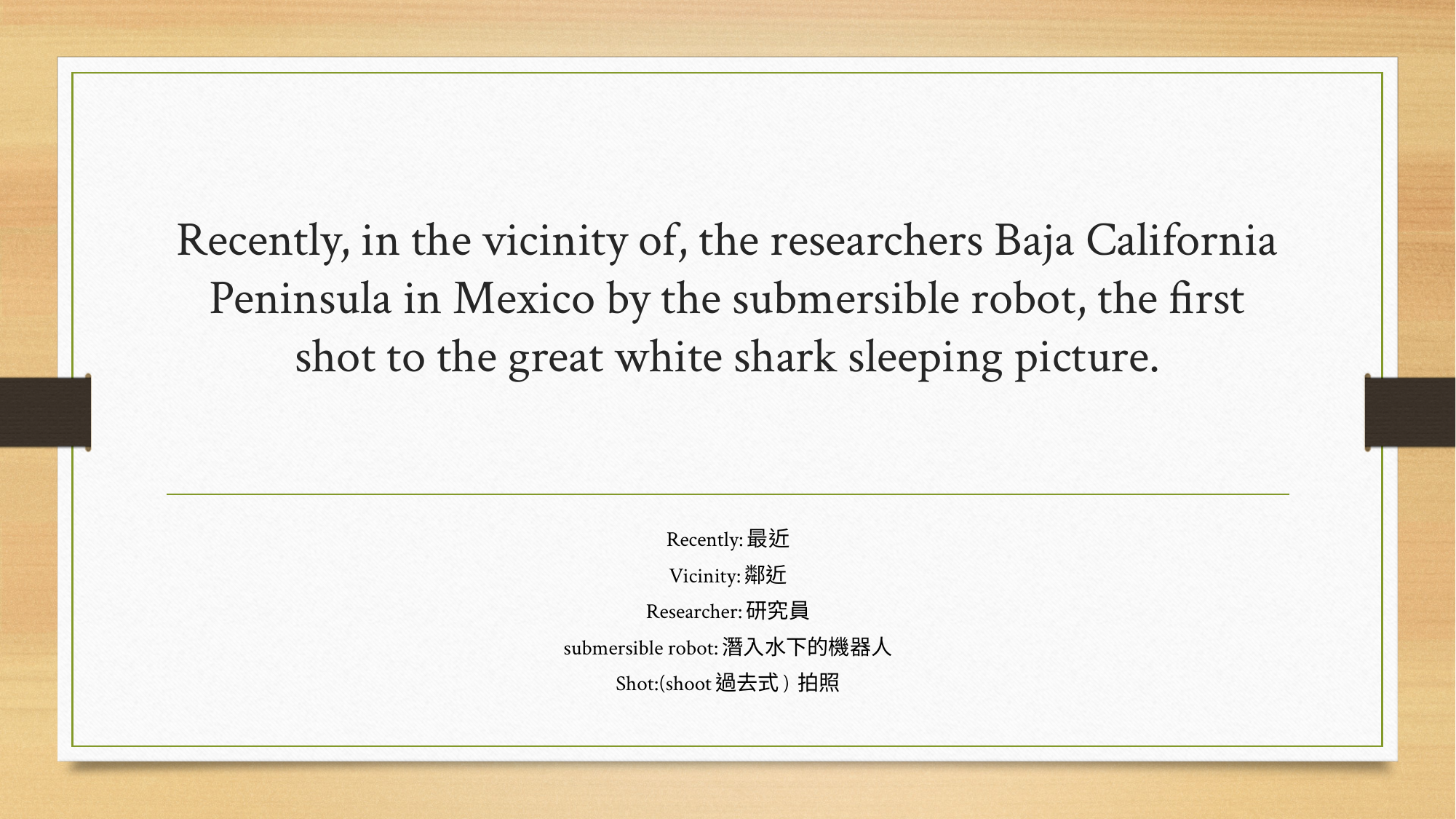

# Recently, in the vicinity of, the researchers Baja California Peninsula in Mexico by the submersible robot, the first shot to the great white shark sleeping picture.
Recently:最近
Vicinity:鄰近
Researcher:研究員
submersible robot:潛入水下的機器人
Shot:(shoot過去式) 拍照